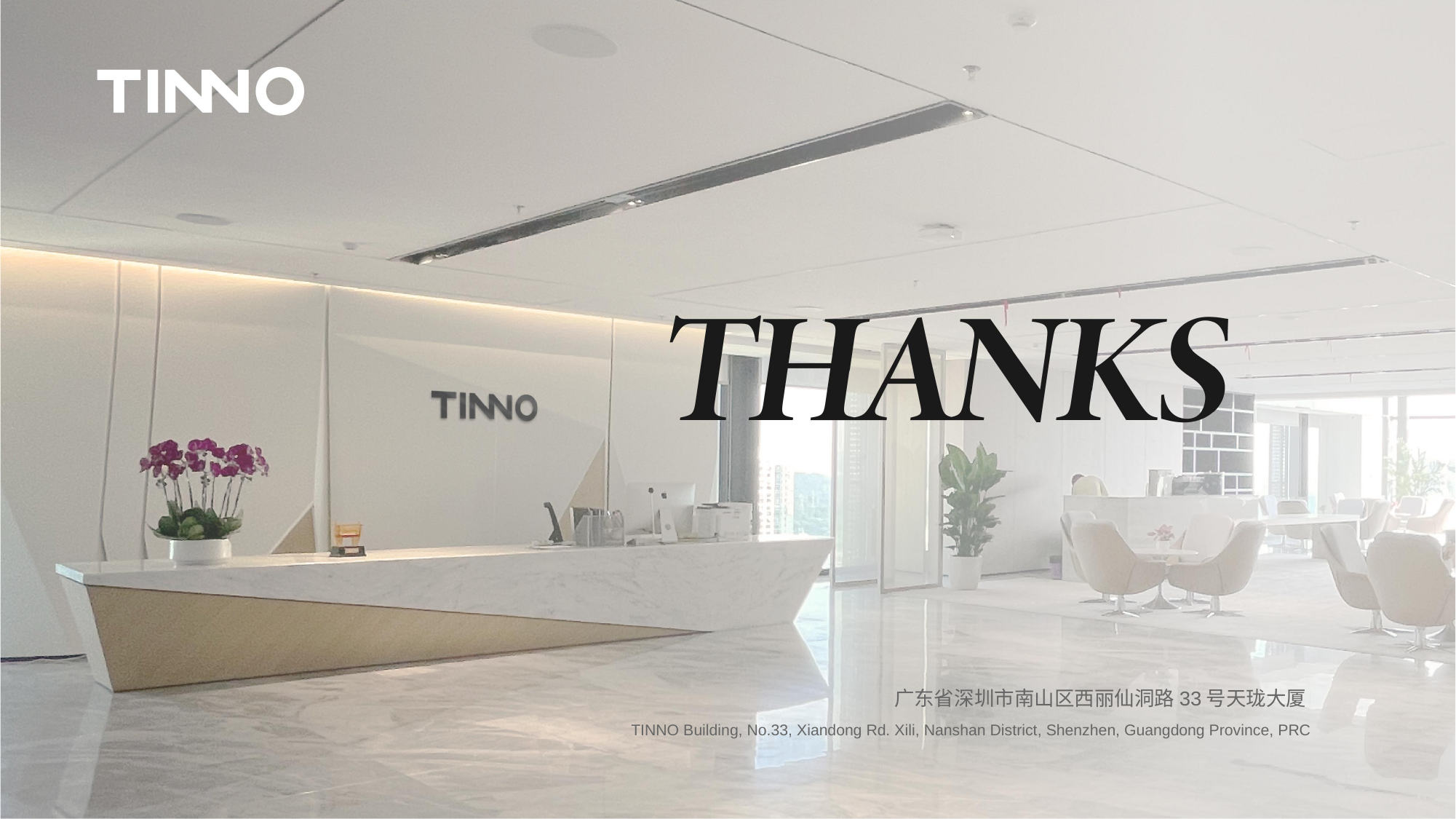

广东省深圳市南山区西丽仙洞路33号天珑大厦
TINNO Building, No.33, Xiandong Rd. Xili, Nanshan District, Shenzhen, Guangdong Province, PRC